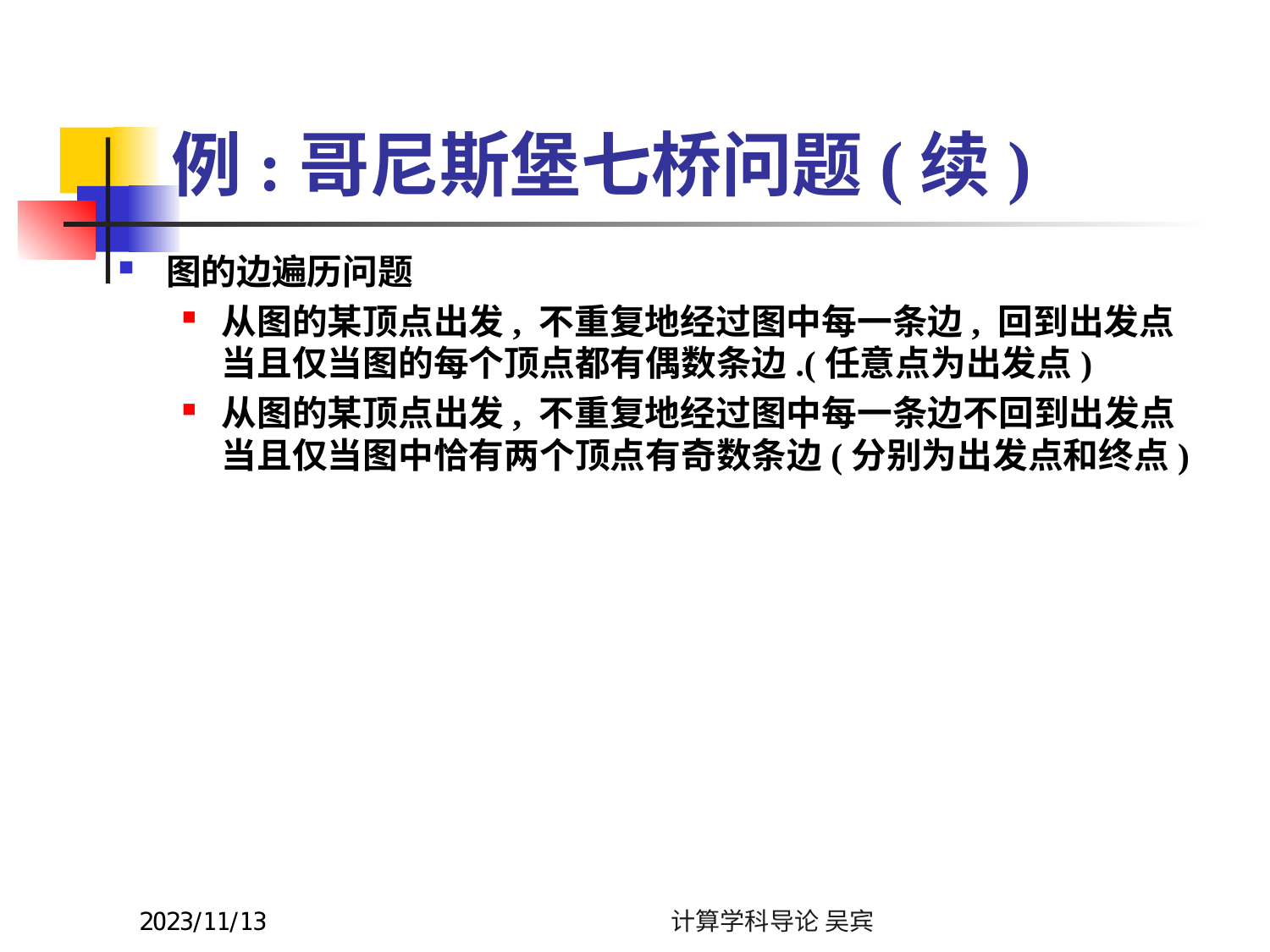

# 例:哥尼斯堡七桥问题(续)
图的边遍历问题
从图的某顶点出发, 不重复地经过图中每一条边, 回到出发点当且仅当图的每个顶点都有偶数条边.(任意点为出发点)
从图的某顶点出发, 不重复地经过图中每一条边不回到出发点当且仅当图中恰有两个顶点有奇数条边(分别为出发点和终点)

2023/11/13
计算学科导论 吴宾